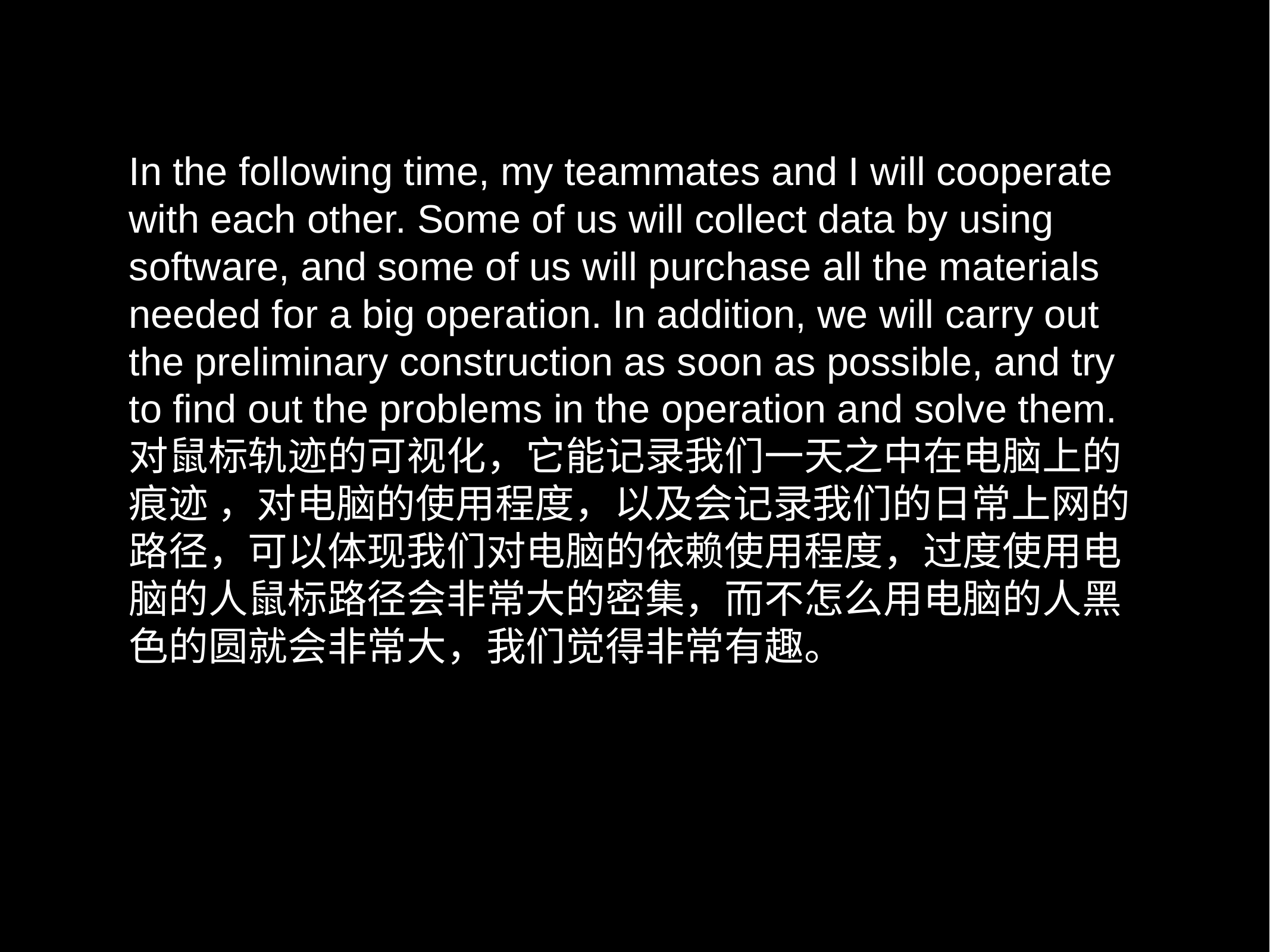

# In the following time, my teammates and I will cooperate with each other. Some of us will collect data by using software, and some of us will purchase all the materials needed for a big operation. In addition, we will carry out the preliminary construction as soon as possible, and try to find out the problems in the operation and solve them. 对鼠标轨迹的可视化，它能记录我们一天之中在电脑上的痕迹 ，对电脑的使用程度，以及会记录我们的日常上网的路径，可以体现我们对电脑的依赖使用程度，过度使用电脑的人鼠标路径会非常大的密集，而不怎么用电脑的人黑 色的圆就会非常大，我们觉得非常有趣。